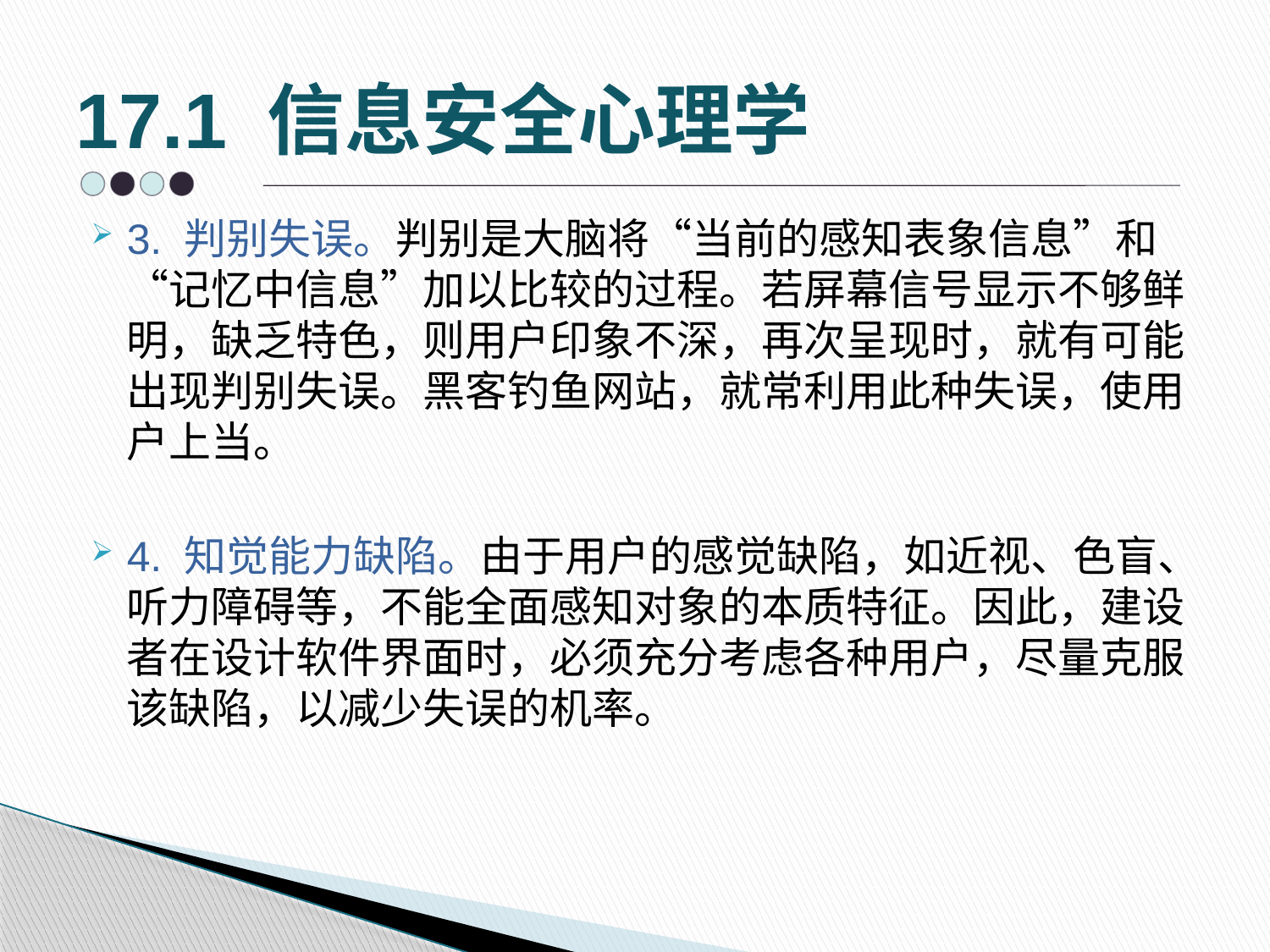

# 17.1 信息安全心理学

3. 判别失误。判别是大脑将“当前的感知表象信息”和“记忆中信息”加以比较的过程。若屏幕信号显示不够鲜明，缺乏特色，则用户印象不深，再次呈现时，就有可能出现判别失误。黑客钓鱼网站，就常利用此种失误，使用户上当。

4. 知觉能力缺陷。由于用户的感觉缺陷，如近视、色盲、听力障碍等，不能全面感知对象的本质特征。因此，建设者在设计软件界面时，必须充分考虑各种用户，尽量克服该缺陷，以减少失误的机率。